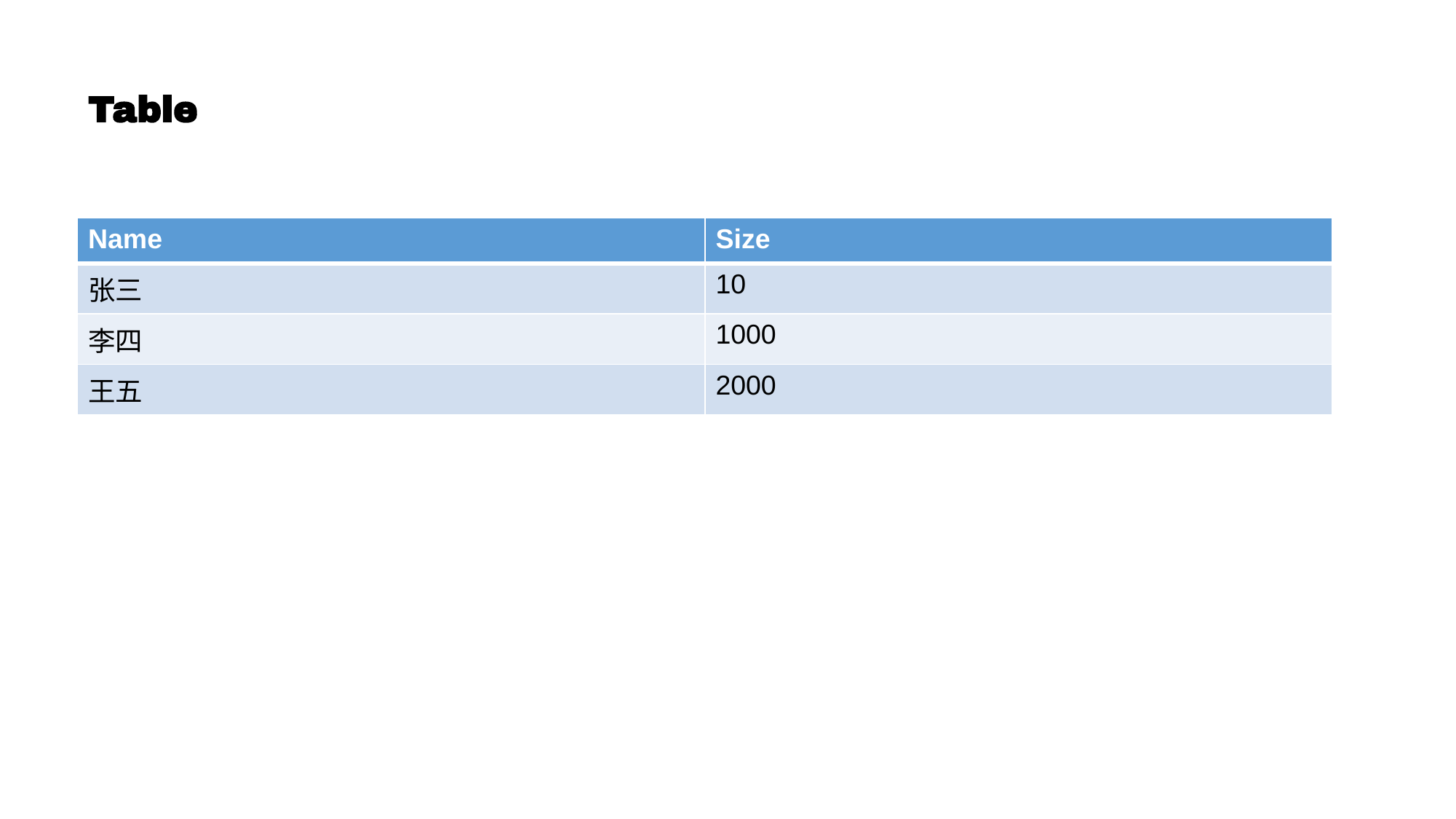

# Table
| Name | Size |
| --- | --- |
| 张三 | 10 |
| 李四 | 1000 |
| 王五 | 2000 |